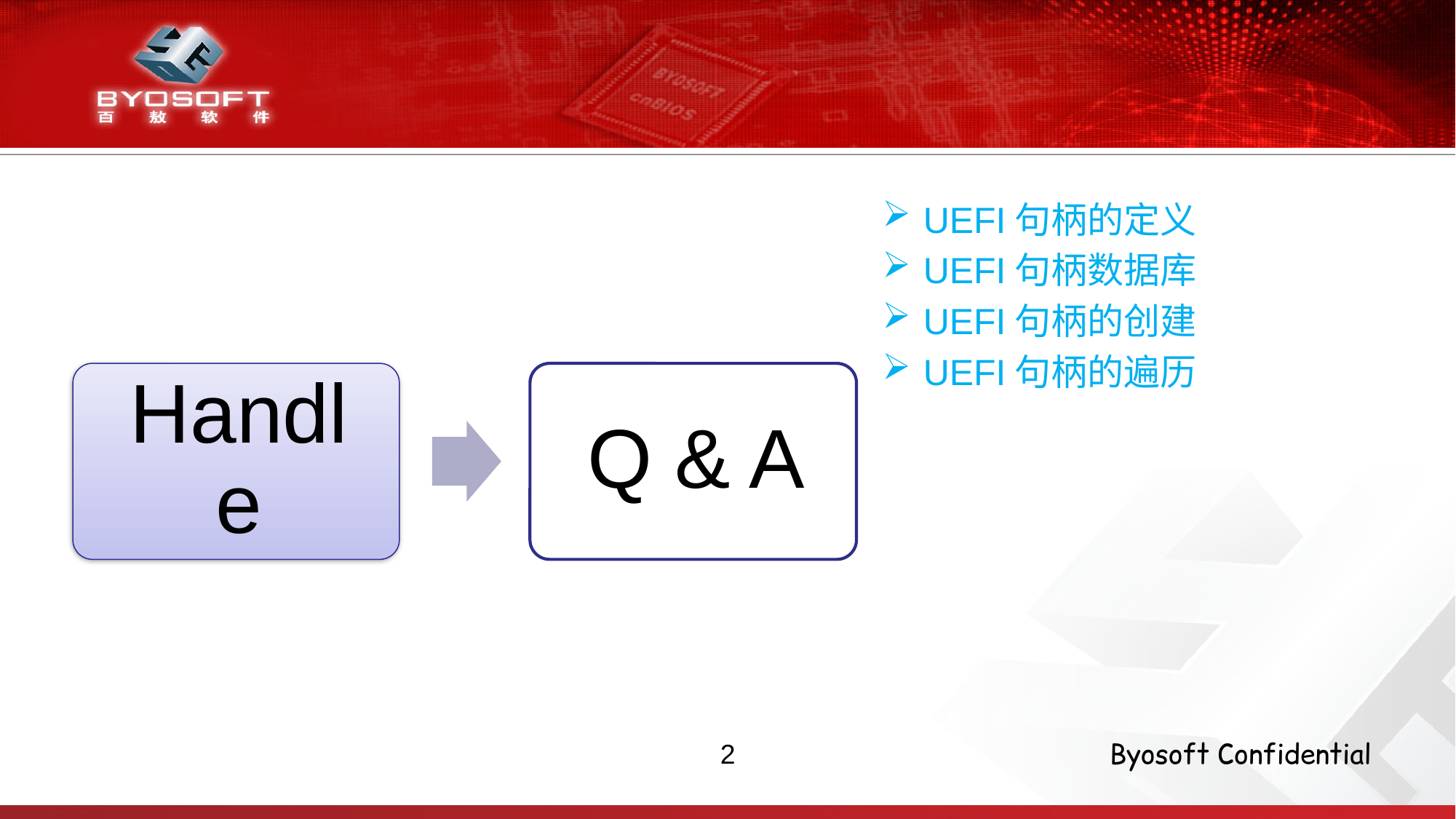

Handle

Q & A
UEFI句柄的定义
UEFI句柄数据库
UEFI句柄的创建
UEFI句柄的遍历
2
Byosoft Confidential